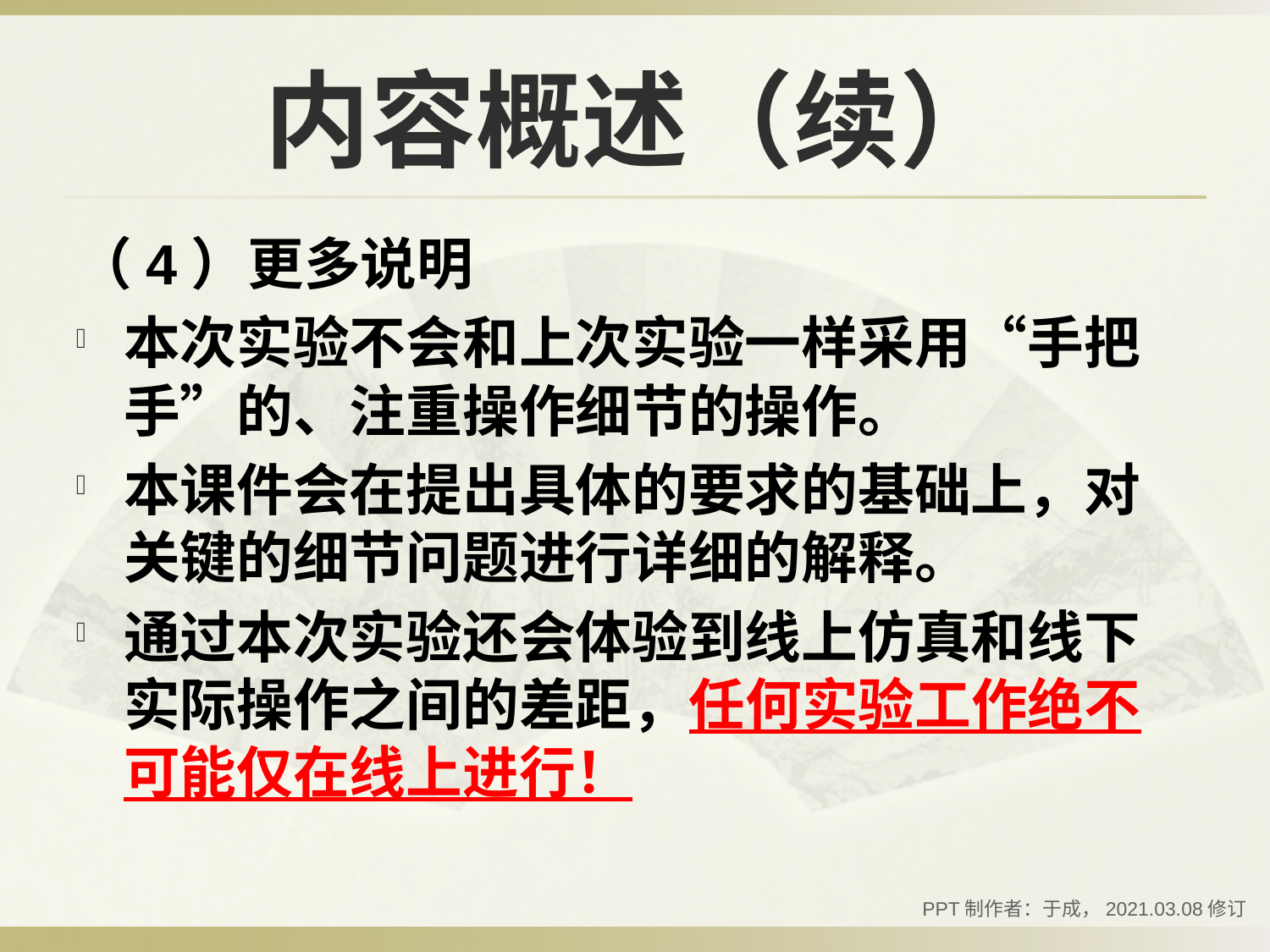

# 内容概述（续）
（4）更多说明
本次实验不会和上次实验一样采用“手把手”的、注重操作细节的操作。
本课件会在提出具体的要求的基础上，对关键的细节问题进行详细的解释。
通过本次实验还会体验到线上仿真和线下实际操作之间的差距，任何实验工作绝不可能仅在线上进行！
PPT制作者：于成，2021.03.08修订